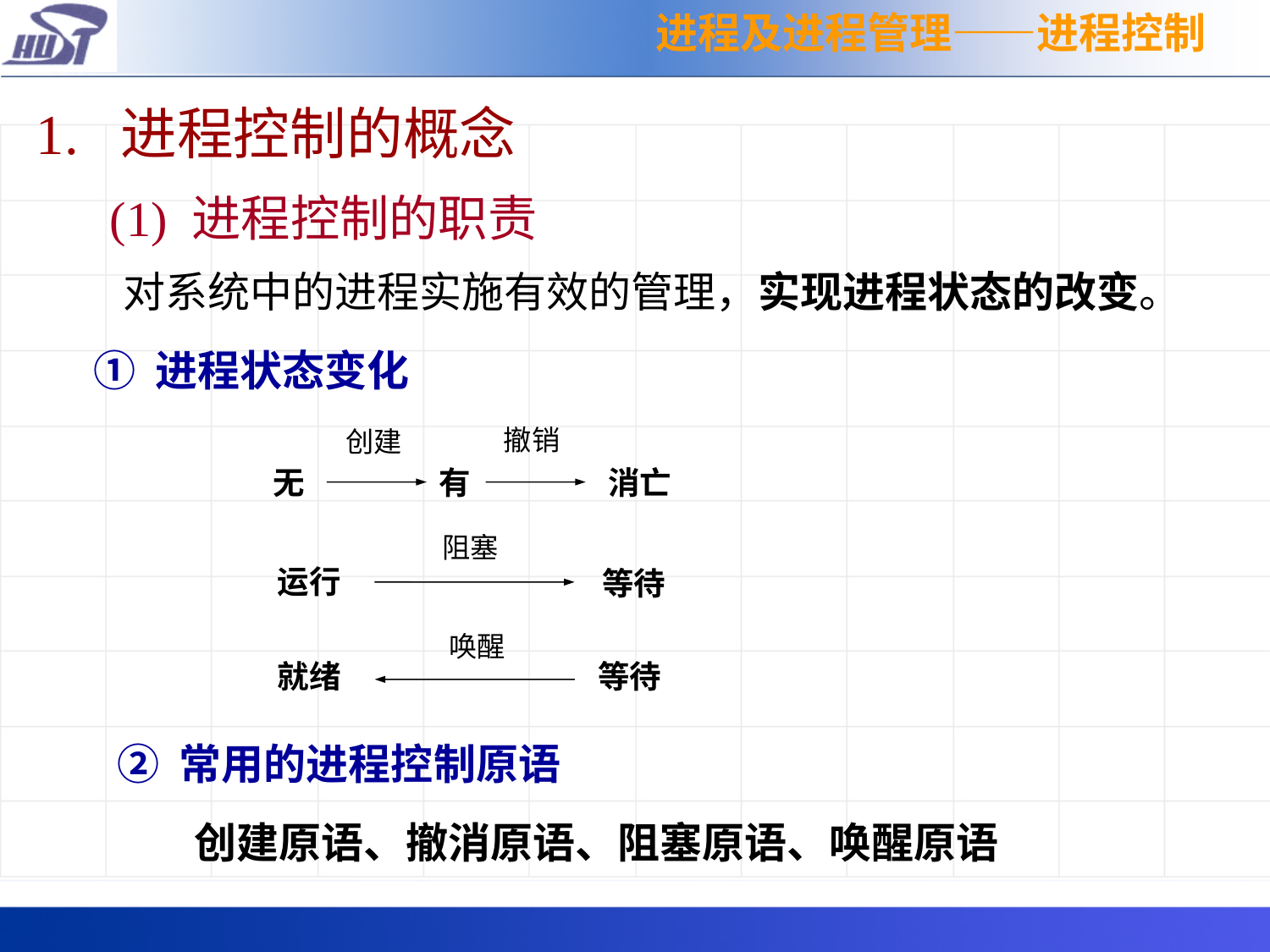

进程及进程管理——进程控制
1.  进程控制的概念
      (1) 进程控制的职责
          对系统中的进程实施有效的管理，实现进程状态的改变。
      ① 进程状态变化
撤销
创建
无
有
消亡

阻塞
运行
等待

唤醒
等待
就绪

 ② 常用的进程控制原语
        创建原语、撤消原语、阻塞原语、唤醒原语